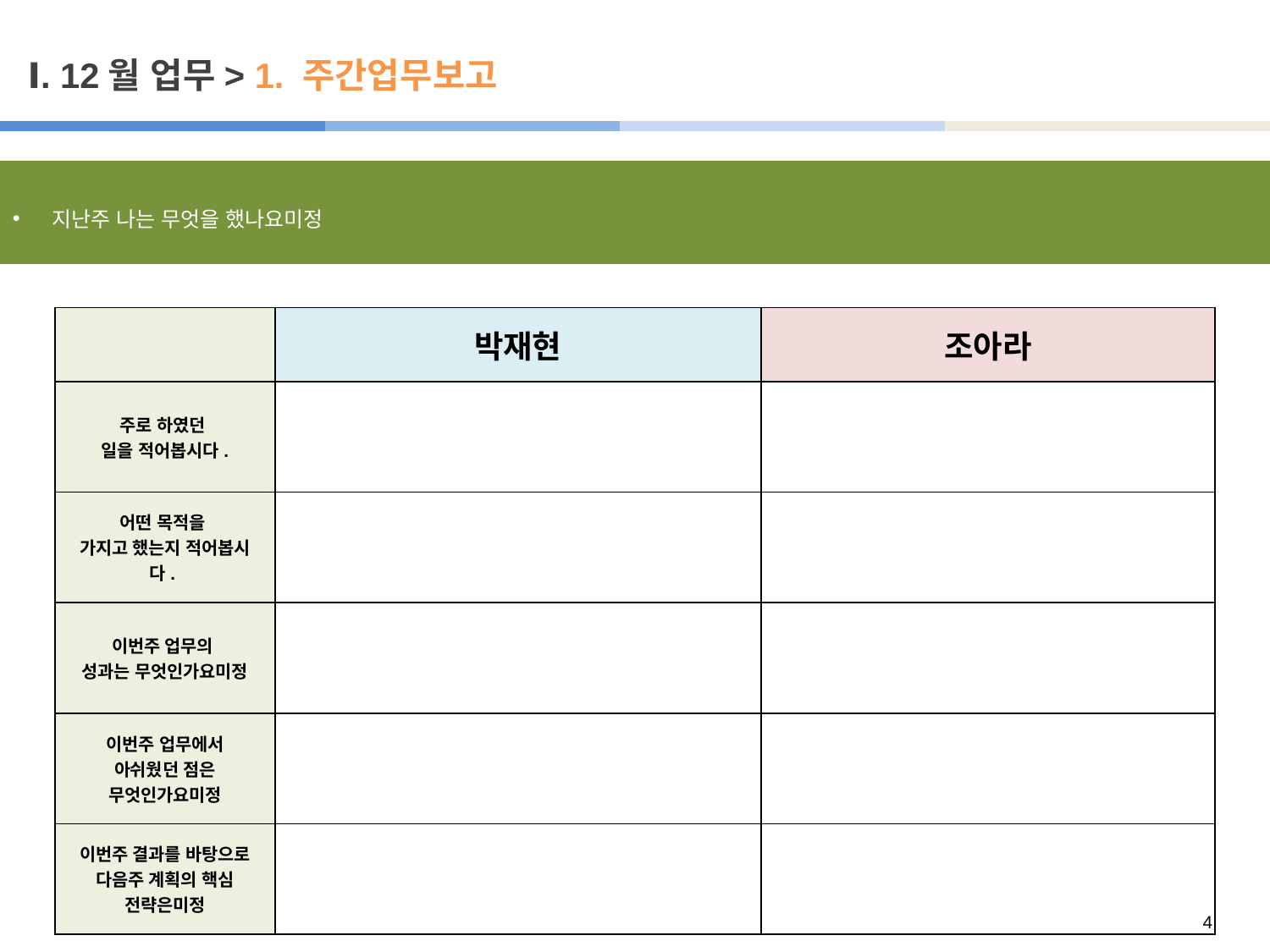

# Ⅰ. 12월 업무> 1. 주간업무보고
지난주 나는 무엇을 했나요미정
|  | 박재현 | 조아라 |
| --- | --- | --- |
| 주로 하였던 일을 적어봅시다. |  |  |
| 어떤 목적을 가지고 했는지 적어봅시다. |  |  |
| 이번주 업무의 성과는 무엇인가요미정 |  |  |
| 이번주 업무에서 아쉬웠던 점은 무엇인가요미정 |  |  |
| 이번주 결과를 바탕으로 다음주 계획의 핵심 전략은미정 |  |  |
4